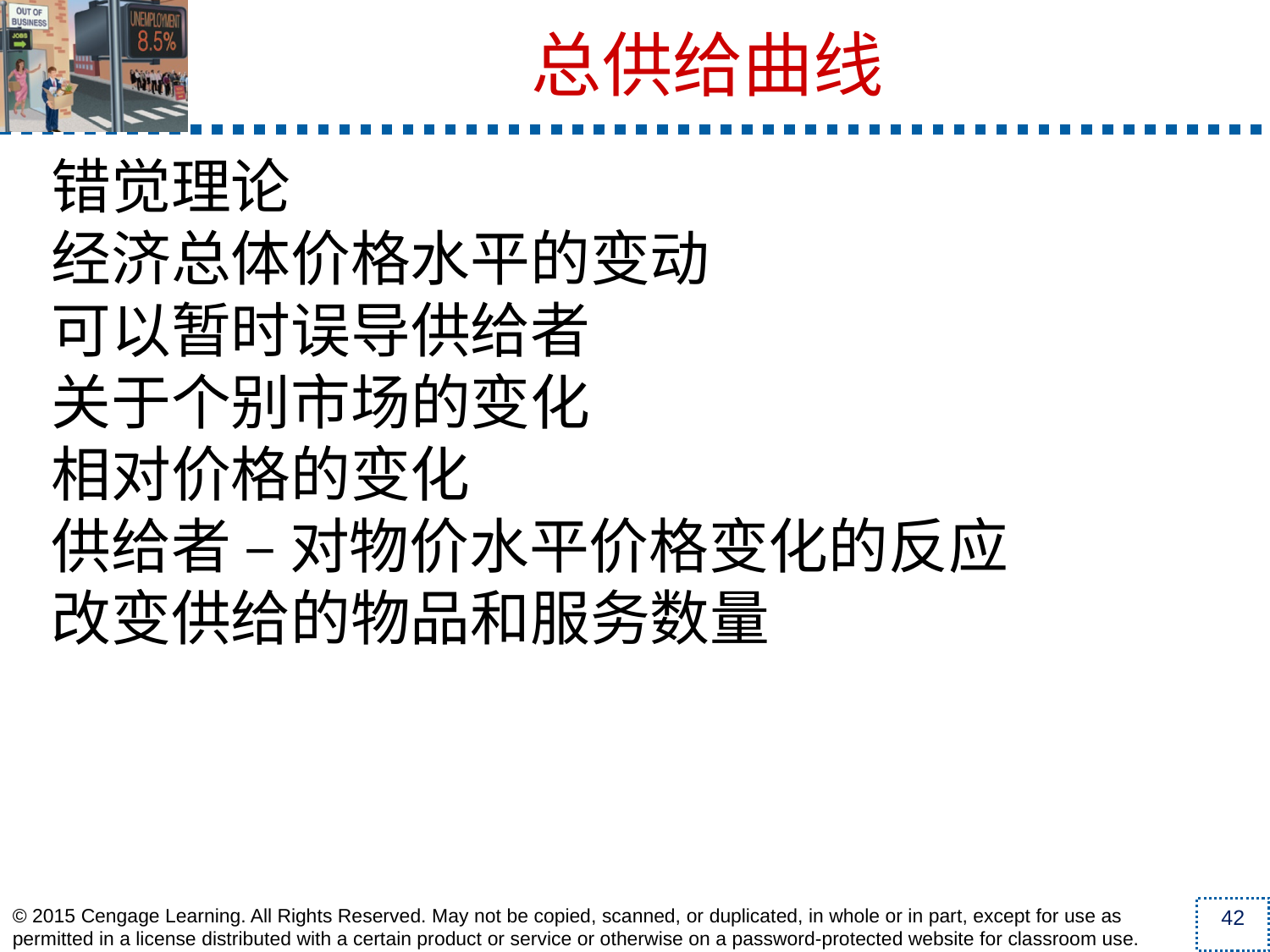

错觉理论
经济总体价格水平的变动
可以暂时误导供给者
关于个别市场的变化
相对价格的变化
供给者 – 对物价水平价格变化的反应
改变供给的物品和服务数量
总供给曲线
42
© 2015 Cengage Learning. All Rights Reserved. May not be copied, scanned, or duplicated, in whole or in part, except for use as permitted in a license distributed with a certain product or service or otherwise on a password-protected website for classroom use.